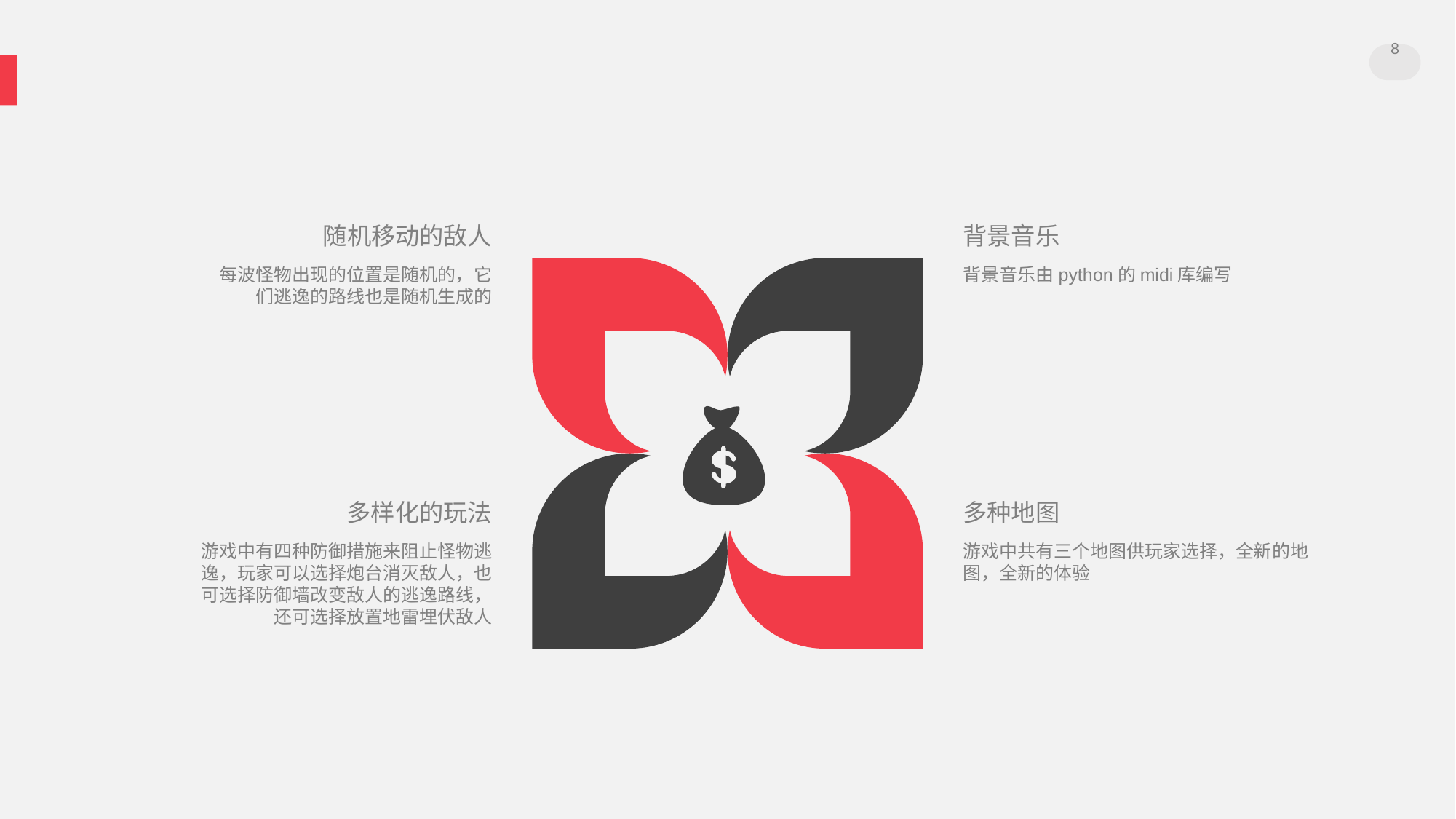

8
随机移动的敌人
背景音乐
每波怪物出现的位置是随机的，它们逃逸的路线也是随机生成的

背景音乐由python的midi库编写
多样化的玩法
多种地图
游戏中有四种防御措施来阻止怪物逃逸，玩家可以选择炮台消灭敌人，也可选择防御墙改变敌人的逃逸路线，还可选择放置地雷埋伏敌人

游戏中共有三个地图供玩家选择，全新的地图，全新的体验